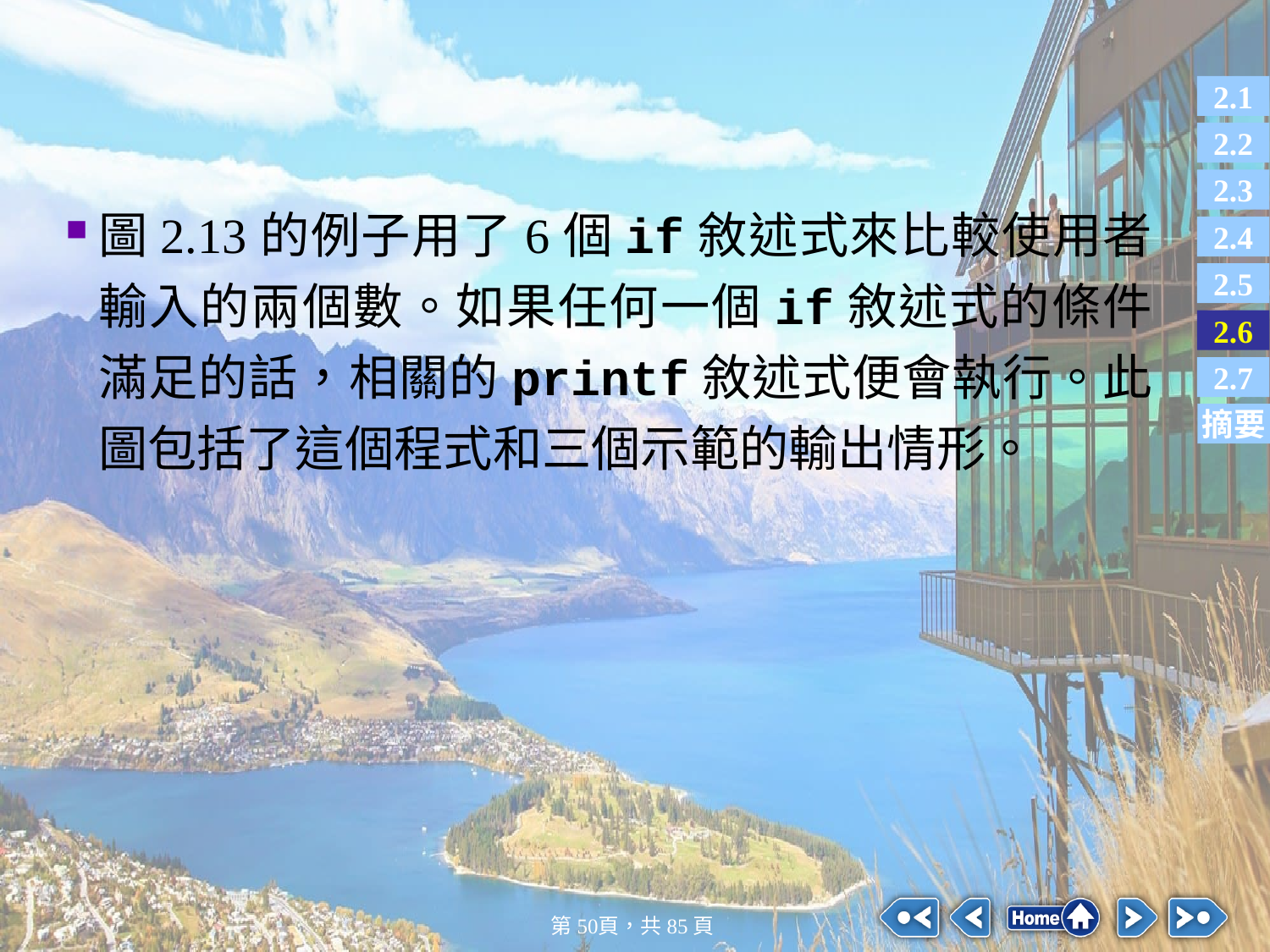

#
圖2.13的例子用了6個if敘述式來比較使用者輸入的兩個數。如果任何一個if敘述式的條件滿足的話，相關的printf敘述式便會執行。此圖包括了這個程式和三個示範的輸出情形。